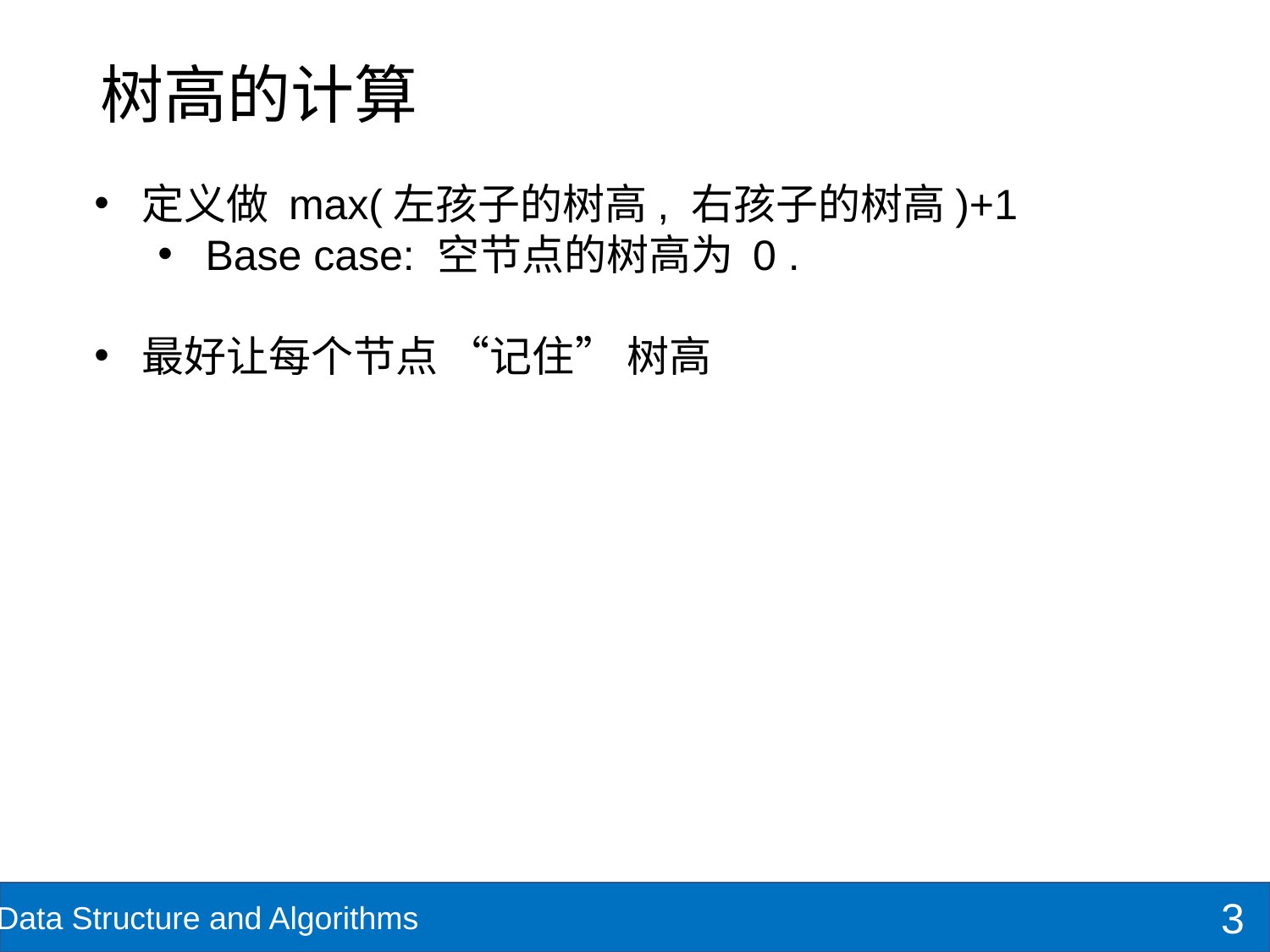

# 树高的计算
定义做 max(左孩子的树高, 右孩子的树高)+1
Base case: 空节点的树高为 0 .

最好让每个节点 “记住” 树高
3